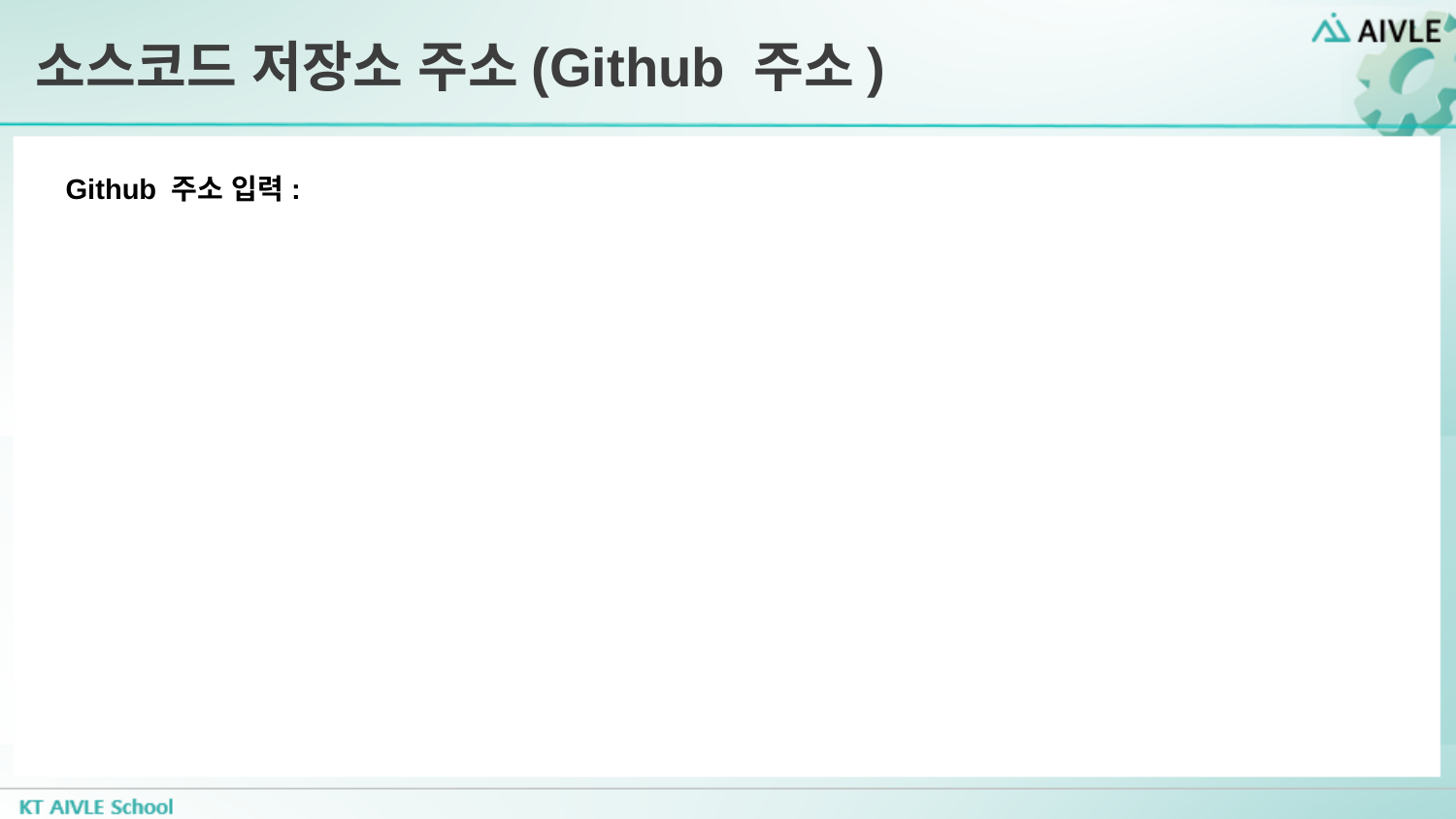

# 소스코드 저장소 주소(Github 주소)
Github 주소 입력: